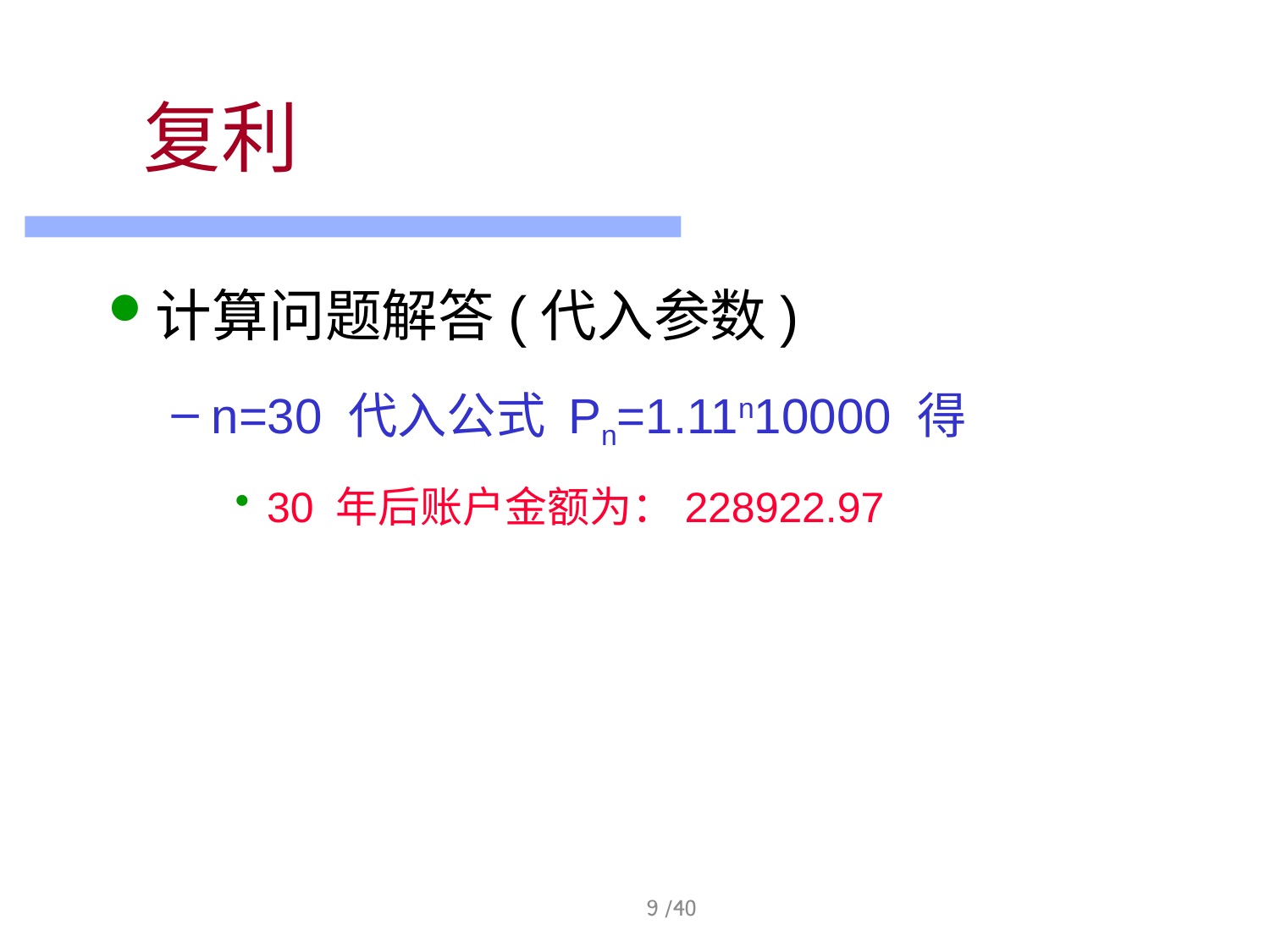

# 复利
计算问题解答(代入参数)
n=30 代入公式 Pn=1.11n10000 得
30 年后账户金额为：228922.97
9
/40